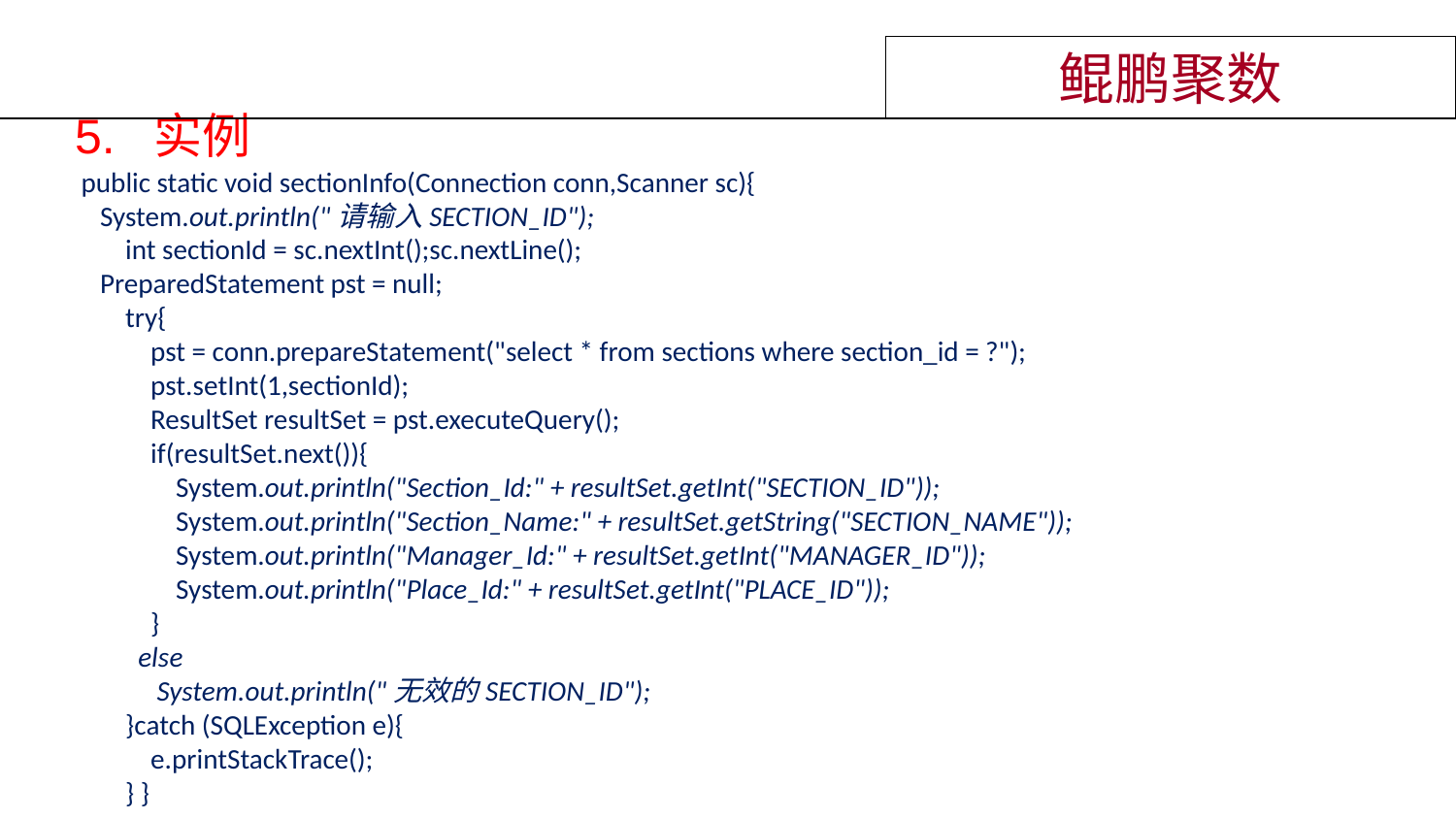

鲲鹏聚数
5.  实例
 public static void sectionInfo(Connection conn,Scanner sc){
    System.out.println("请输入SECTION_ID");
        int sectionId = sc.nextInt();sc.nextLine();
    PreparedStatement pst = null;
        try{
            pst = conn.prepareStatement("select * from sections where section_id = ?");
            pst.setInt(1,sectionId);
            ResultSet resultSet = pst.executeQuery();
            if(resultSet.next()){
                System.out.println("Section_Id:" + resultSet.getInt("SECTION_ID"));
                System.out.println("Section_Name:" + resultSet.getString("SECTION_NAME"));
                System.out.println("Manager_Id:" + resultSet.getInt("MANAGER_ID"));
                System.out.println("Place_Id:" + resultSet.getInt("PLACE_ID"));
            }
          else
             System.out.println("无效的SECTION_ID");
        }catch (SQLException e){
            e.printStackTrace();
        } }